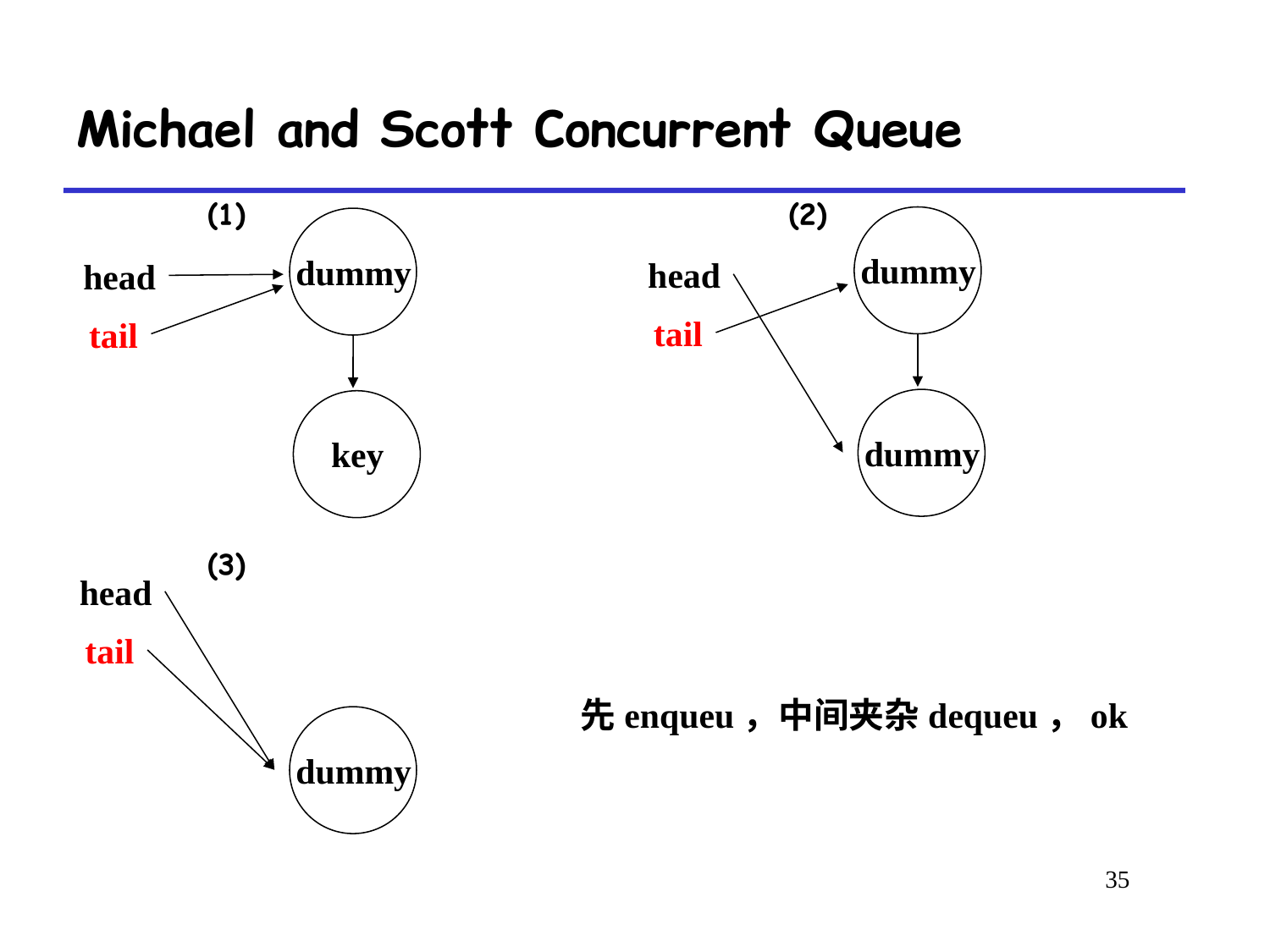

# Michael and Scott Concurrent Queue
(1)
(2)

dummy
head
tail

dummy

dummy
head
tail

key
(3)
head
tail

dummy
先enqueu，中间夹杂dequeu，ok
35